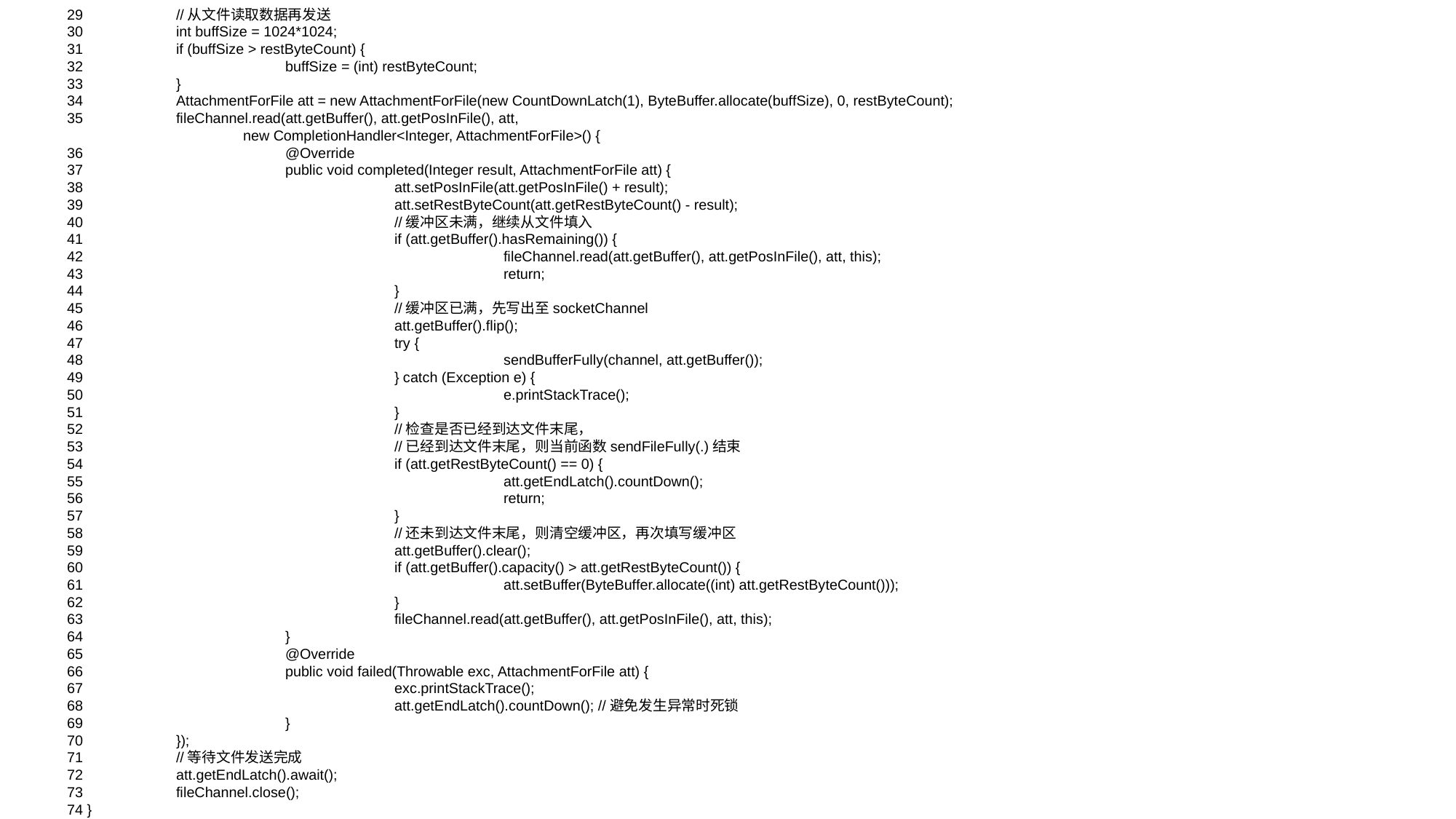

29 	//从文件读取数据再发送
30 	int buffSize = 1024*1024;
31 	if (buffSize > restByteCount) {
32 		buffSize = (int) restByteCount;
33 	}
34 	AttachmentForFile att = new AttachmentForFile(new CountDownLatch(1), ByteBuffer.allocate(buffSize), 0, restByteCount);
35 	fileChannel.read(att.getBuffer(), att.getPosInFile(), att,
                                            new CompletionHandler<Integer, AttachmentForFile>() {
36 		@Override
37 		public void completed(Integer result, AttachmentForFile att) {
38 			att.setPosInFile(att.getPosInFile() + result);
39 			att.setRestByteCount(att.getRestByteCount() - result);
40 			//缓冲区未满，继续从文件填入
41 			if (att.getBuffer().hasRemaining()) {
42 				fileChannel.read(att.getBuffer(), att.getPosInFile(), att, this);
43 				return;
44 			}
45 			//缓冲区已满，先写出至socketChannel
46 			att.getBuffer().flip();
47 			try {
48 				sendBufferFully(channel, att.getBuffer());
49 			} catch (Exception e) {
50 				e.printStackTrace();
51 			}
52 			//检查是否已经到达文件末尾，
53 			//已经到达文件末尾，则当前函数sendFileFully(.)结束
54 			if (att.getRestByteCount() == 0) {
55 				att.getEndLatch().countDown();
56 				return;
57 			}
58 			//还未到达文件末尾，则清空缓冲区，再次填写缓冲区
59 			att.getBuffer().clear();
60 			if (att.getBuffer().capacity() > att.getRestByteCount()) {
61 				att.setBuffer(ByteBuffer.allocate((int) att.getRestByteCount()));
62 			}
63 			fileChannel.read(att.getBuffer(), att.getPosInFile(), att, this);
64 		}
65 		@Override
66 		public void failed(Throwable exc, AttachmentForFile att) {
67 			exc.printStackTrace();
68 			att.getEndLatch().countDown(); //避免发生异常时死锁
69 		}
70 	});
71 	//等待文件发送完成
72 	att.getEndLatch().await();
73 	fileChannel.close();
74 }